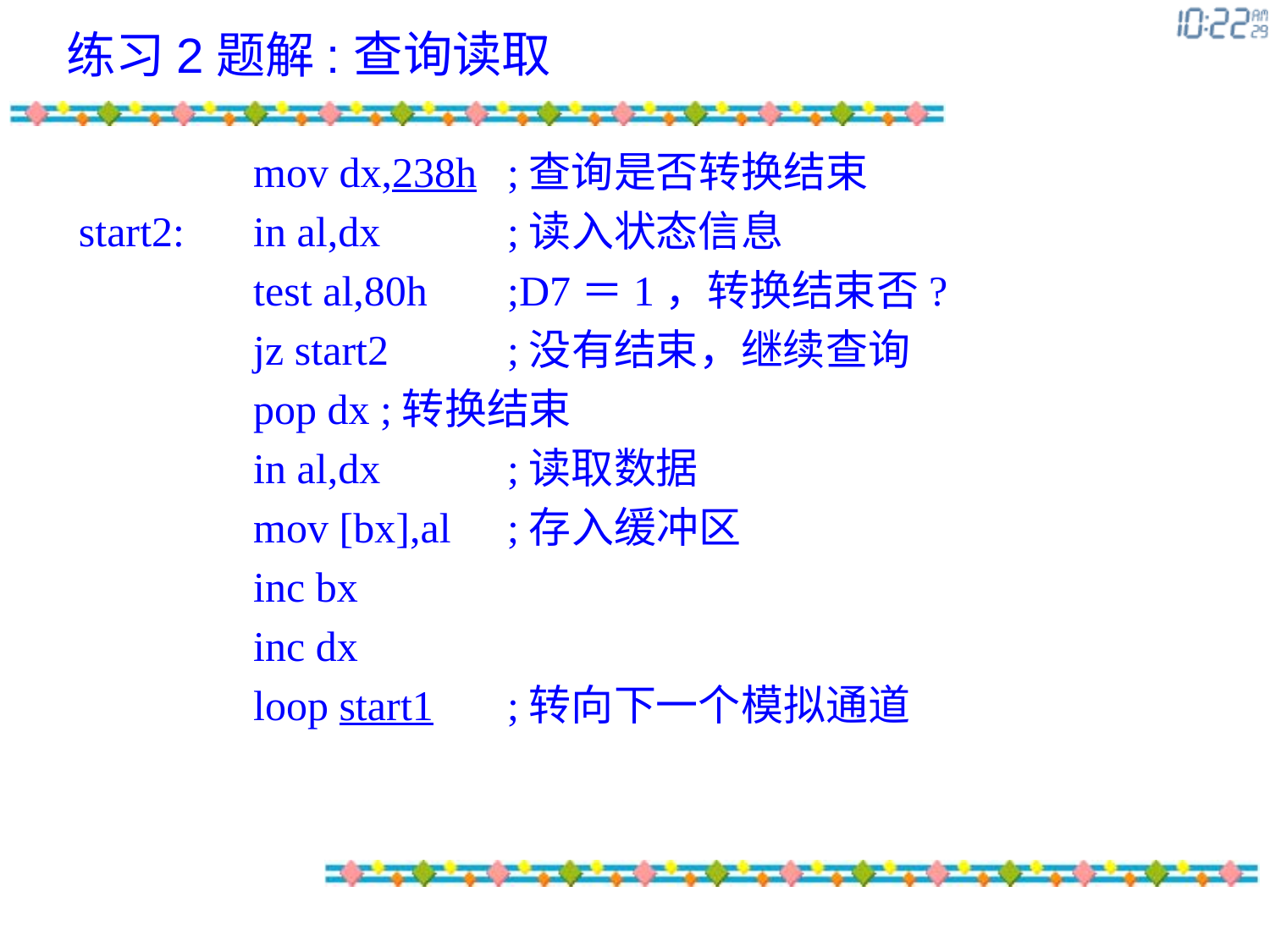

练习2题解:
查询读取
		mov dx,238h	;查询是否转换结束
start2:	in al,dx	;读入状态信息
		test al,80h	;D7＝1，转换结束否?
		jz start2	;没有结束，继续查询
		pop dx	;转换结束
		in al,dx	;读取数据
		mov [bx],al	;存入缓冲区
		inc bx
		inc dx
		loop start1	;转向下一个模拟通道